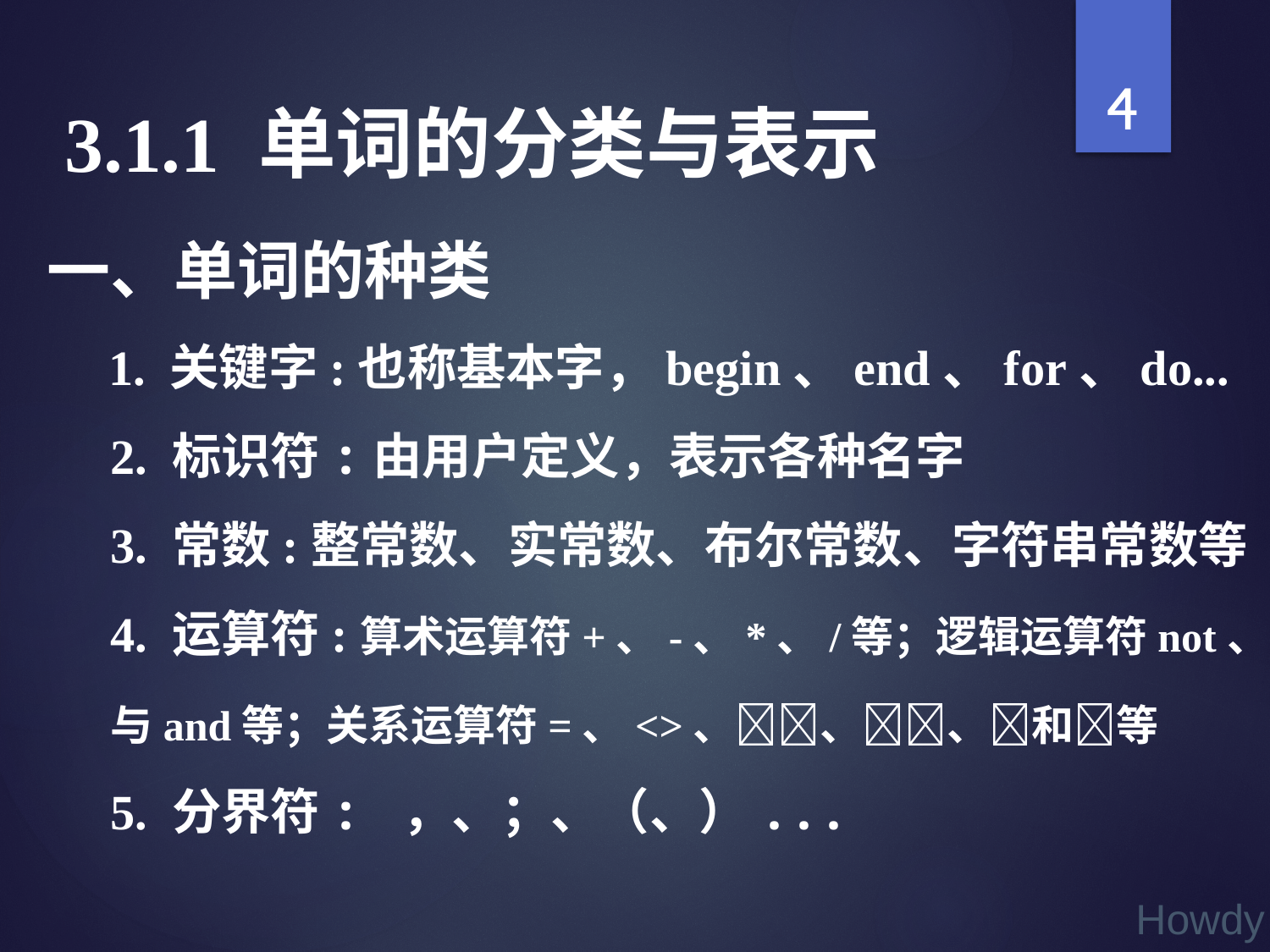

4
3.1.1 单词的分类与表示
一、单词的种类
     1. 关键字:也称基本字，begin、end、for、do...
2. 标识符:由用户定义，表示各种名字
3. 常数:整常数、实常数、布尔常数、字符串常数等
4. 运算符:算术运算符+、-、*、/等；逻辑运算符not、or
与and等；关系运算符=、<>、>=、<=、>和<等
5. 分界符: ，、；、（、）...